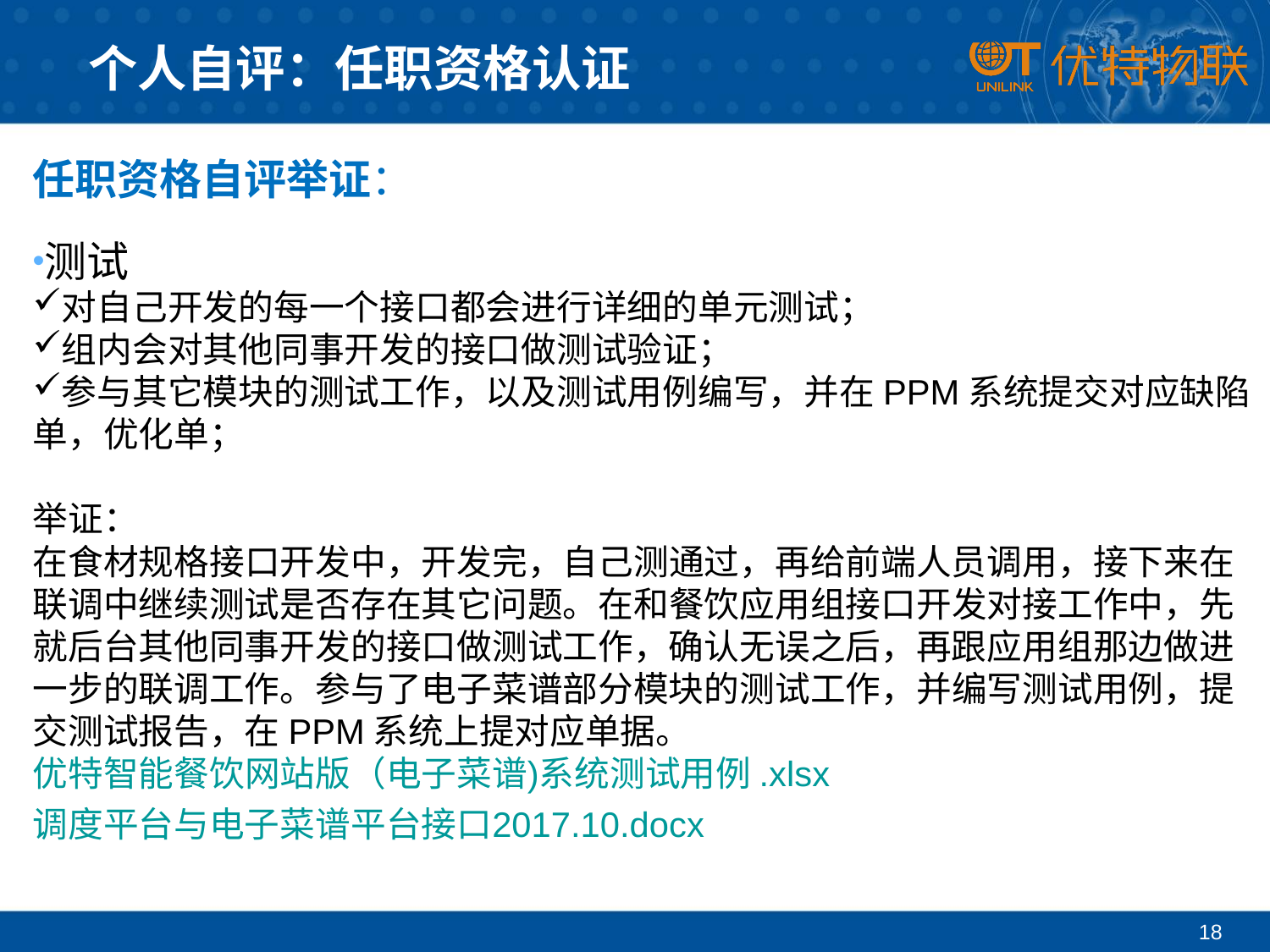

# 个人自评：任职资格认证
任职资格自评举证：
测试
对自己开发的每一个接口都会进行详细的单元测试；
组内会对其他同事开发的接口做测试验证；
参与其它模块的测试工作，以及测试用例编写，并在PPM系统提交对应缺陷单，优化单；

举证：
在食材规格接口开发中，开发完，自己测通过，再给前端人员调用，接下来在联调中继续测试是否存在其它问题。在和餐饮应用组接口开发对接工作中，先就后台其他同事开发的接口做测试工作，确认无误之后，再跟应用组那边做进一步的联调工作。参与了电子菜谱部分模块的测试工作，并编写测试用例，提交测试报告，在PPM系统上提对应单据。
优特智能餐饮网站版（电子菜谱)系统测试用例 .xlsx
调度平台与电子菜谱平台接口2017.10.docx
18